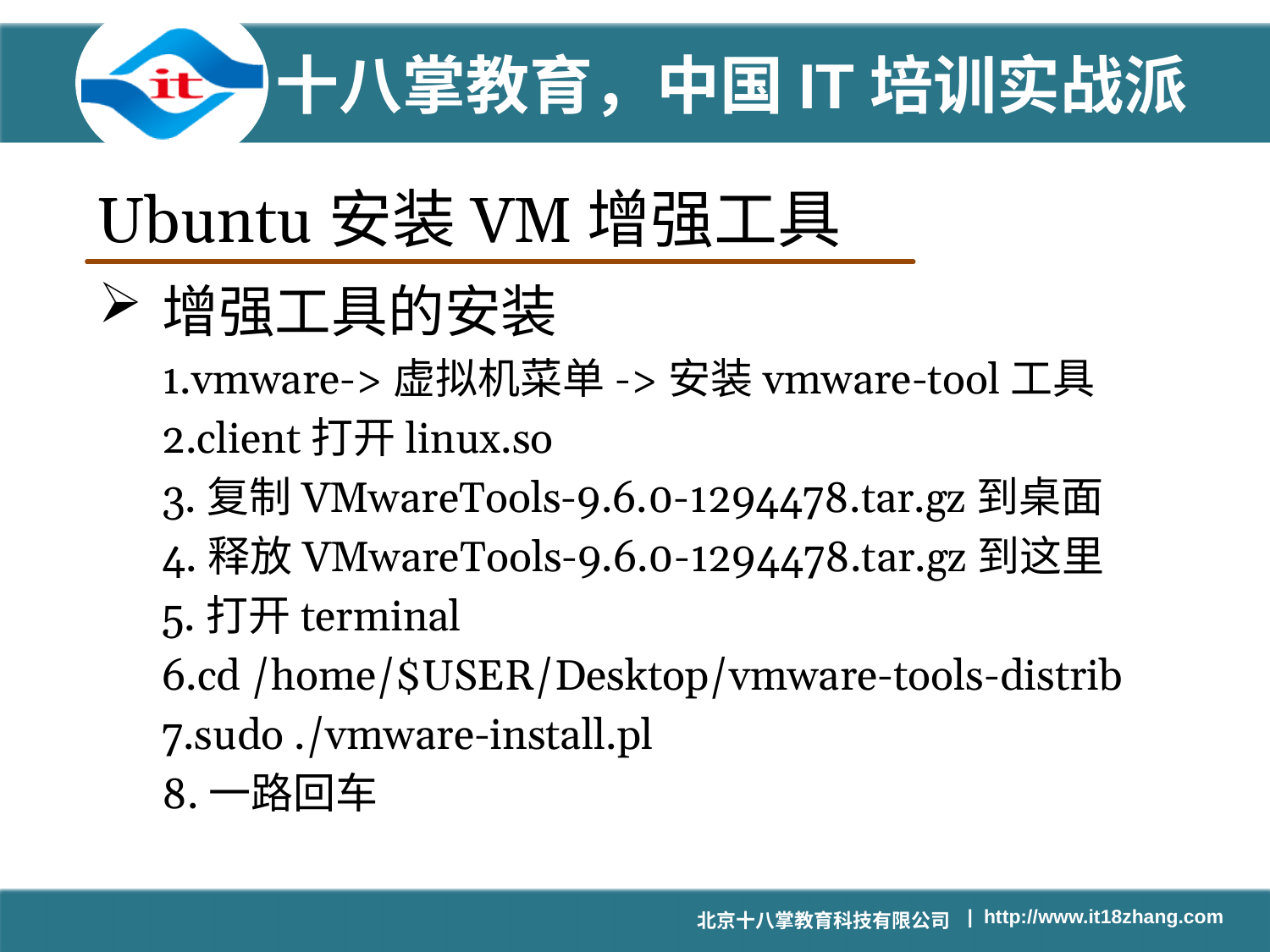

# Ubuntu安装VM增强工具
增强工具的安装
1.vmware->虚拟机菜单->安装vmware-tool工具
2.client打开linux.so
3.复制VMwareTools-9.6.0-1294478.tar.gz到桌面
4.释放VMwareTools-9.6.0-1294478.tar.gz到这里
5.打开terminal
6.cd /home/$USER/Desktop/vmware-tools-distrib
7.sudo ./vmware-install.pl
8.一路回车